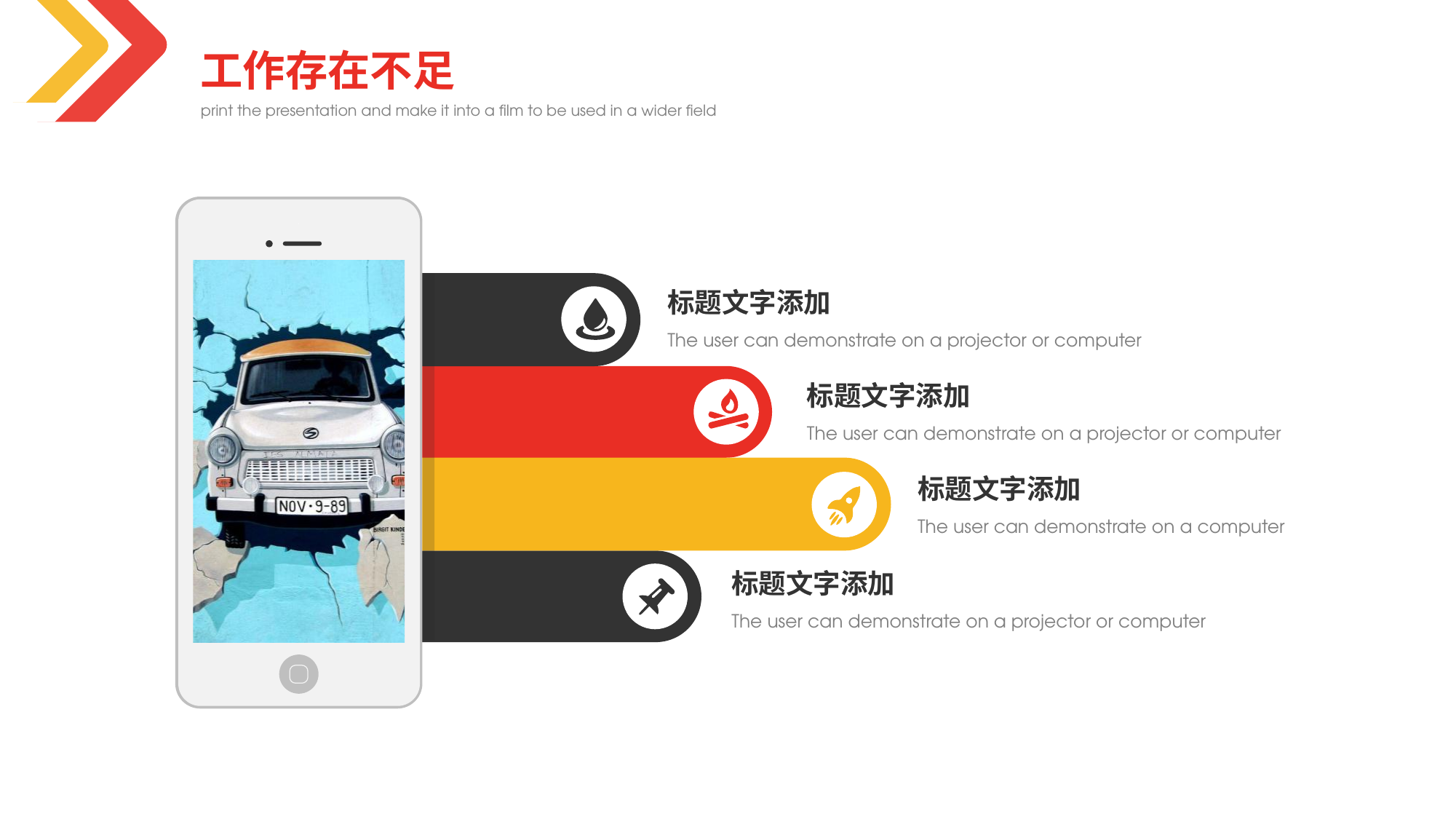

工作存在不足
print the presentation and make it into a film to be used in a wider field

标题文本预设

标题文本预设

标题文本预设

标题文本预设

标题文字添加
The user can demonstrate on a projector or computer
标题文字添加
The user can demonstrate on a projector or computer
标题文字添加
The user can demonstrate on a computer
标题文字添加
The user can demonstrate on a projector or computer